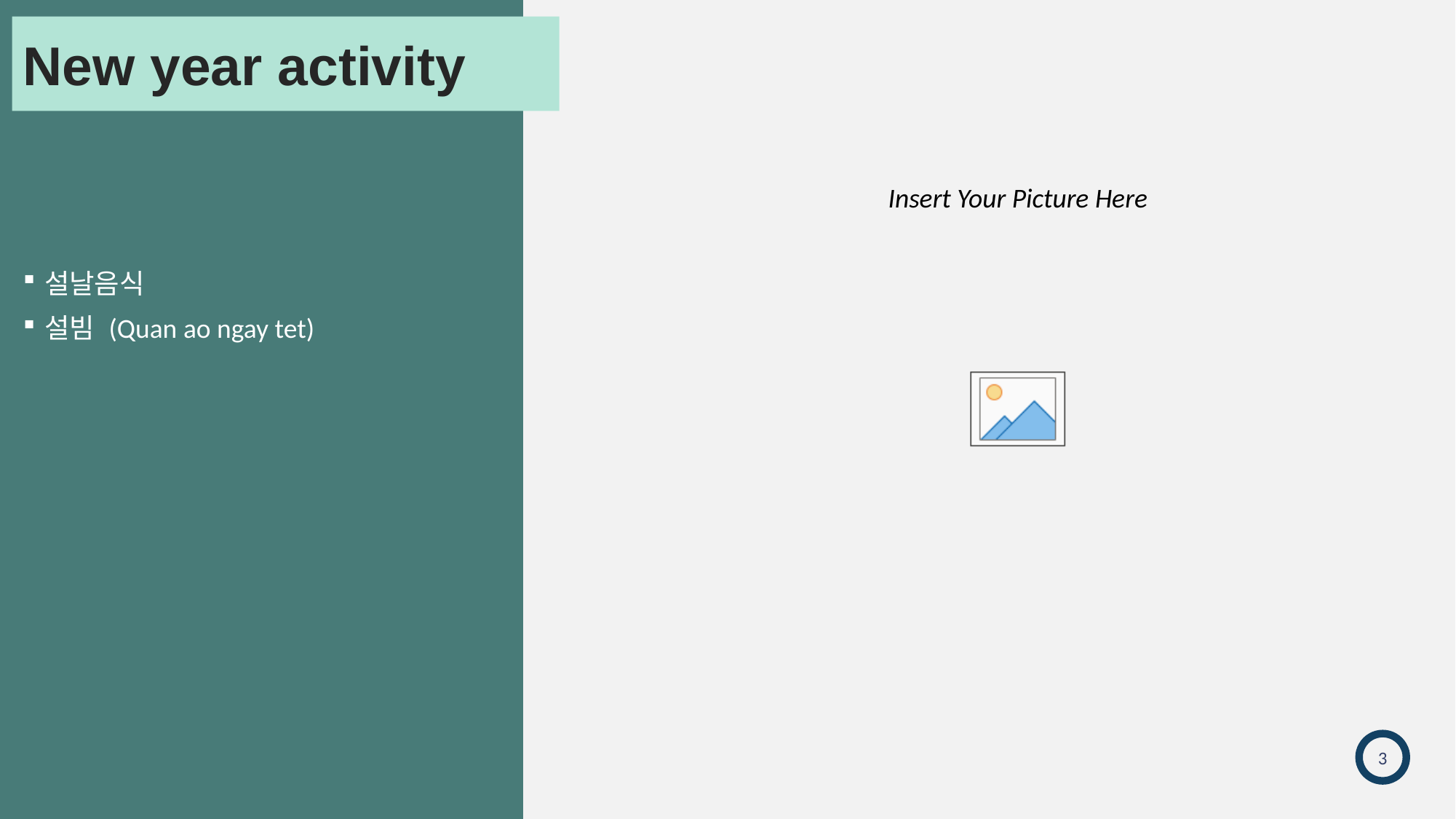

# New year activity
설날음식
설빔 (Quan ao ngay tet)
3